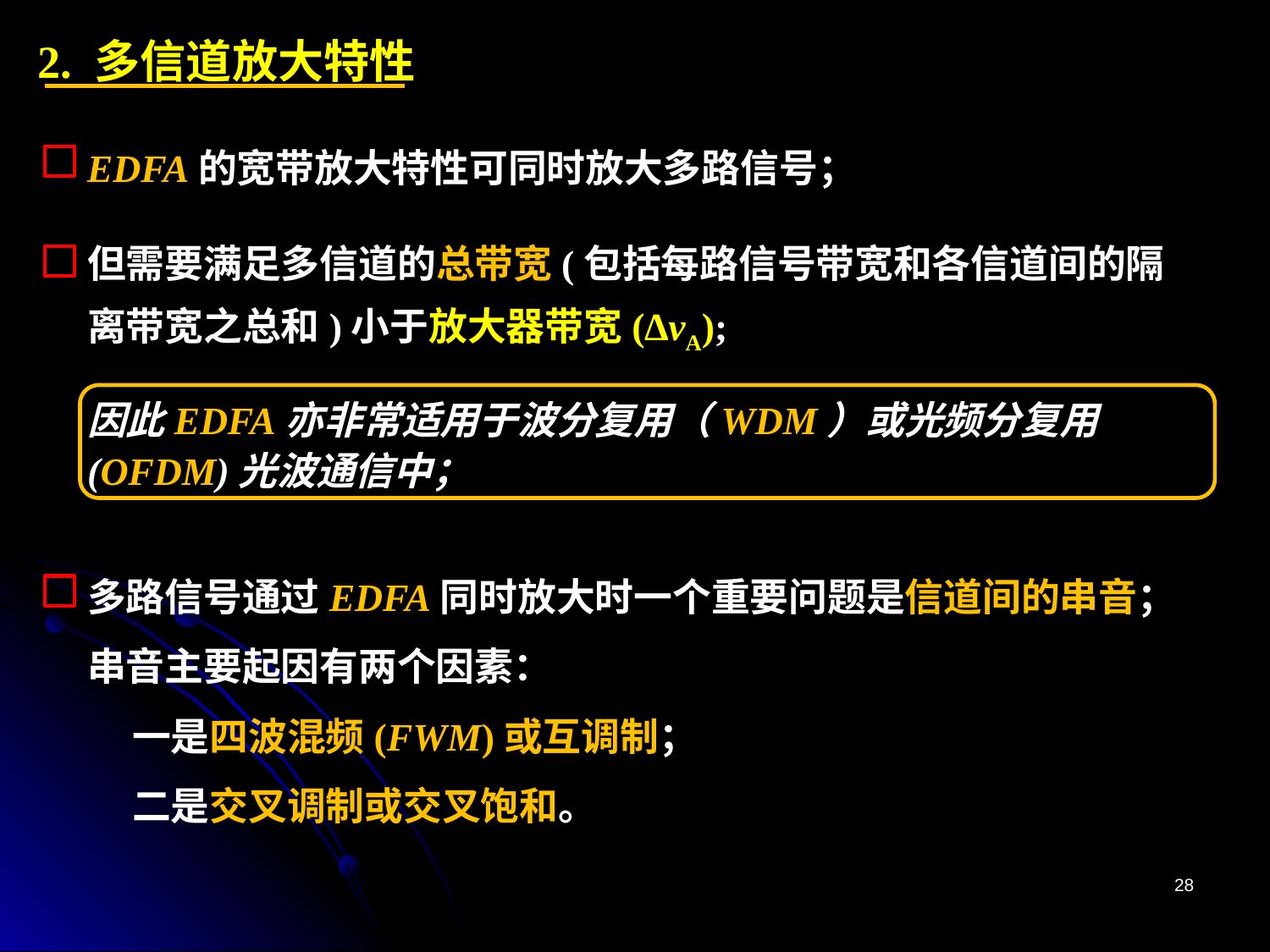

2. 多信道放大特性
 EDFA的宽带放大特性可同时放大多路信号；

但需要满足多信道的总带宽(包括每路信号带宽和各信道间的隔离带宽之总和)小于放大器带宽(∆vA);

因此EDFA亦非常适用于波分复用（WDM）或光频分复用(OFDM)光波通信中；
多路信号通过EDFA同时放大时一个重要问题是信道间的串音；
串音主要起因有两个因素：
    一是四波混频(FWM)或互调制；
    二是交叉调制或交叉饱和。

28